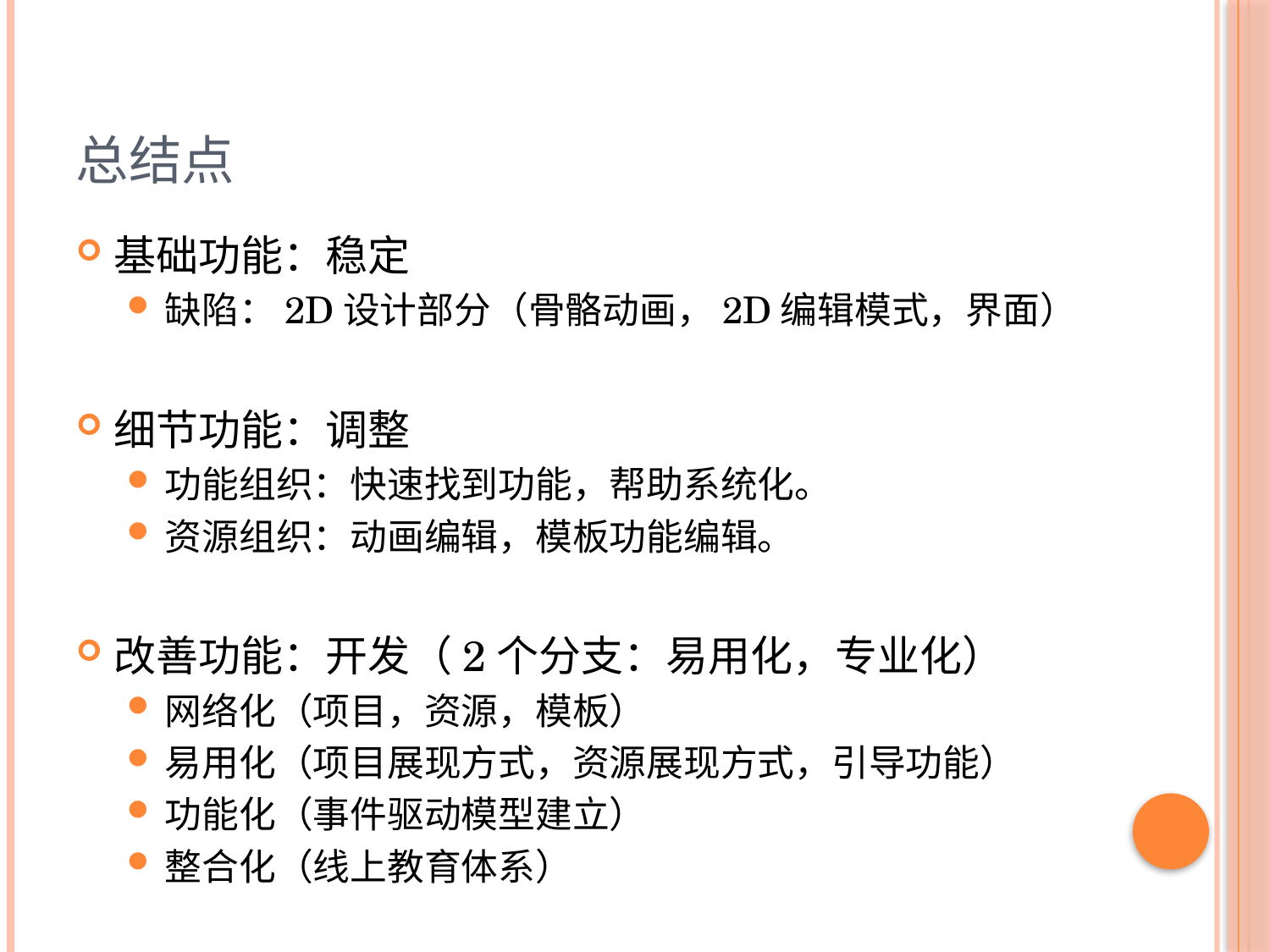

# 总结点
基础功能：稳定
缺陷：2D设计部分（骨骼动画，2D编辑模式，界面）

细节功能：调整
功能组织：快速找到功能，帮助系统化。
资源组织：动画编辑，模板功能编辑。

改善功能：开发（2个分支：易用化，专业化）
网络化（项目，资源，模板）
易用化（项目展现方式，资源展现方式，引导功能）
功能化（事件驱动模型建立）
整合化（线上教育体系）